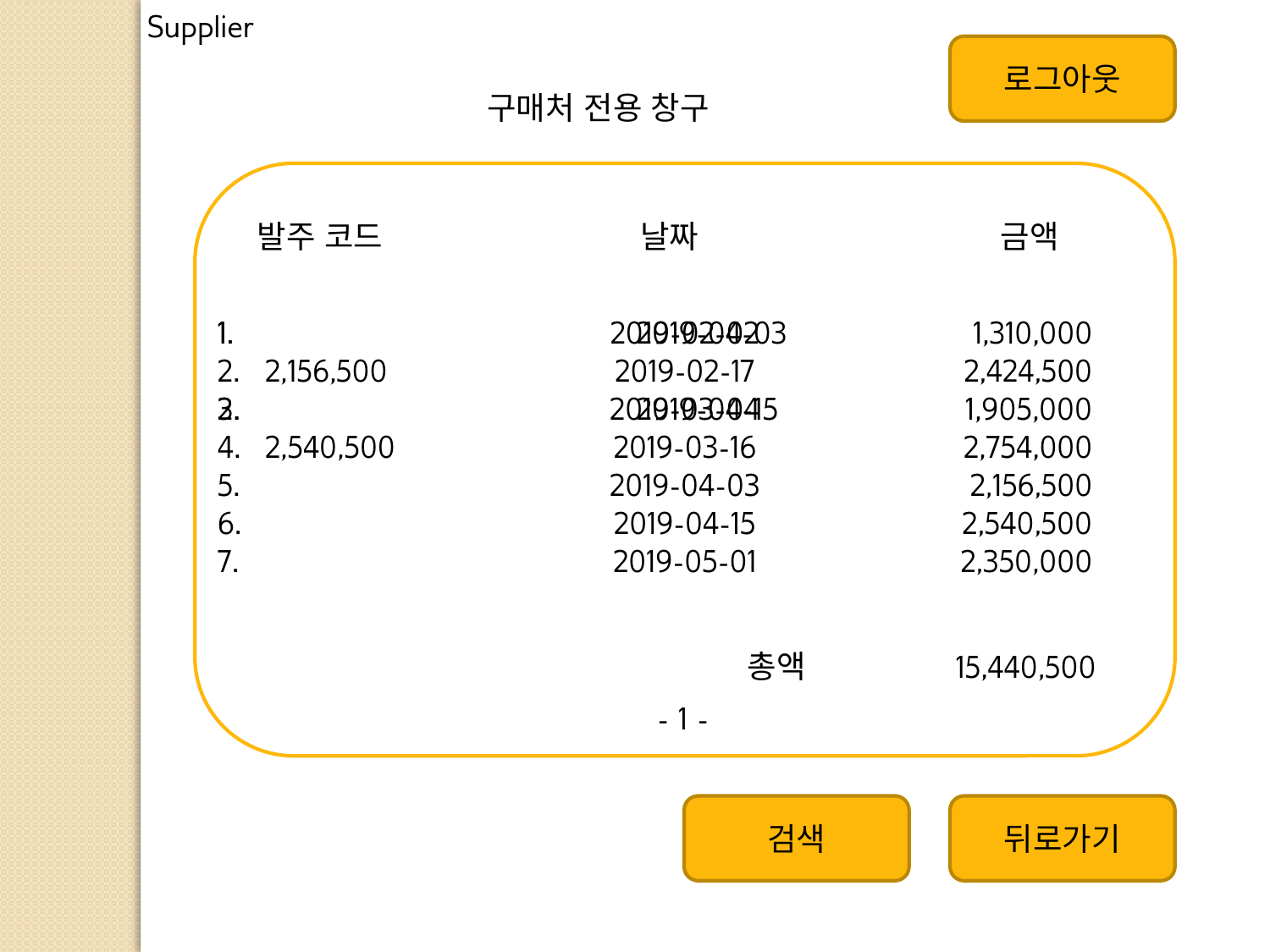

Supplier
로그아웃
구매처 전용 창구

발주 코드                             날짜                                  금액
1.
2.
3.
4.
5.
6.
7.
2019-02-02
2019-02-17
2019-03-04
2019-03-16
2019-04-03
2019-04-15
2019-05-01
1,310,000
2,424,500
1,905,000
2,754,000
2,156,500
2,540,500
2,350,000
       총액                15,440,500
                                       2019-04-03                       2,156,500
                                       2019-04-15                       2,540,500
- 1 -
검색
뒤로가기